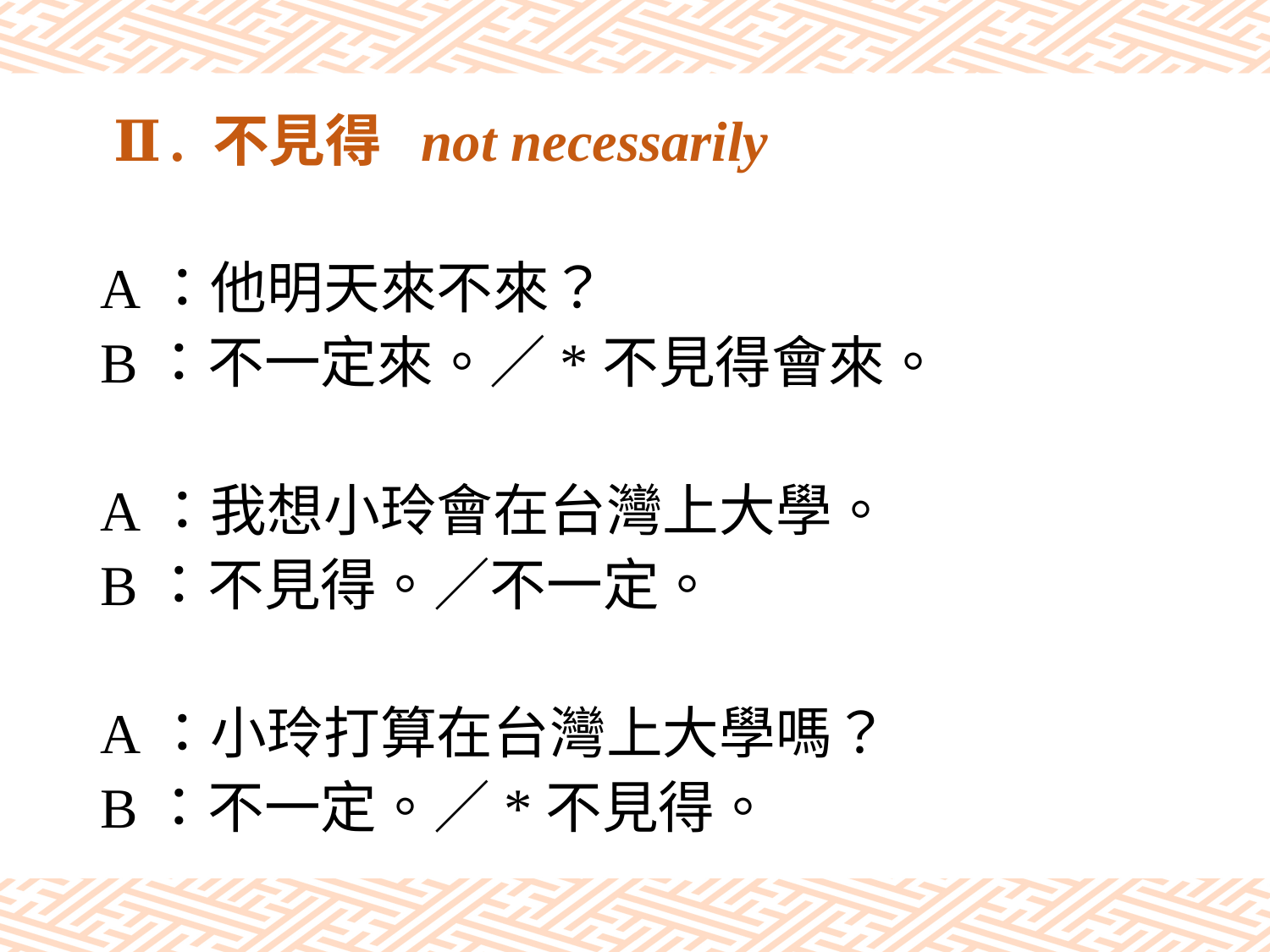

# Ⅱ. 不見得  not necessarily
A：他明天來不來？
B：不一定來。／*不見得會來。

A：我想小玲會在台灣上大學。
B：不見得。／不一定。

A：小玲打算在台灣上大學嗎？
B：不一定。／*不見得。